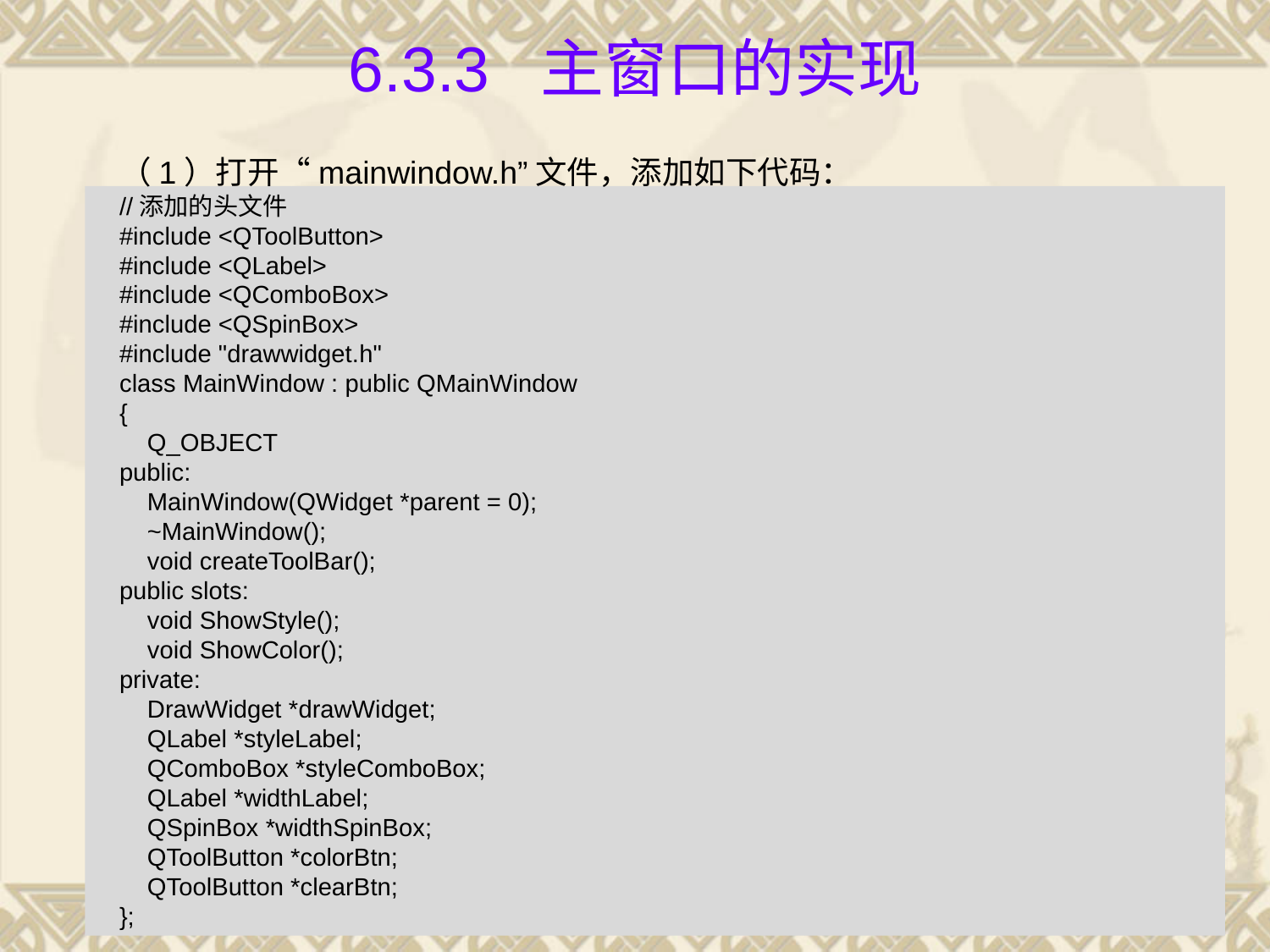

# 6.3.3  主窗口的实现
（1）打开“mainwindow.h”文件，添加如下代码：
//添加的头文件
#include <QToolButton>
#include <QLabel>
#include <QComboBox>
#include <QSpinBox>
#include "drawwidget.h"
class MainWindow : public QMainWindow
{
    Q_OBJECT
public:
    MainWindow(QWidget *parent = 0);
    ~MainWindow();
    void createToolBar();
public slots:
    void ShowStyle();
    void ShowColor();
private:
    DrawWidget *drawWidget;
    QLabel *styleLabel;
    QComboBox *styleComboBox;
    QLabel *widthLabel;
    QSpinBox *widthSpinBox;
    QToolButton *colorBtn;
    QToolButton *clearBtn;
};